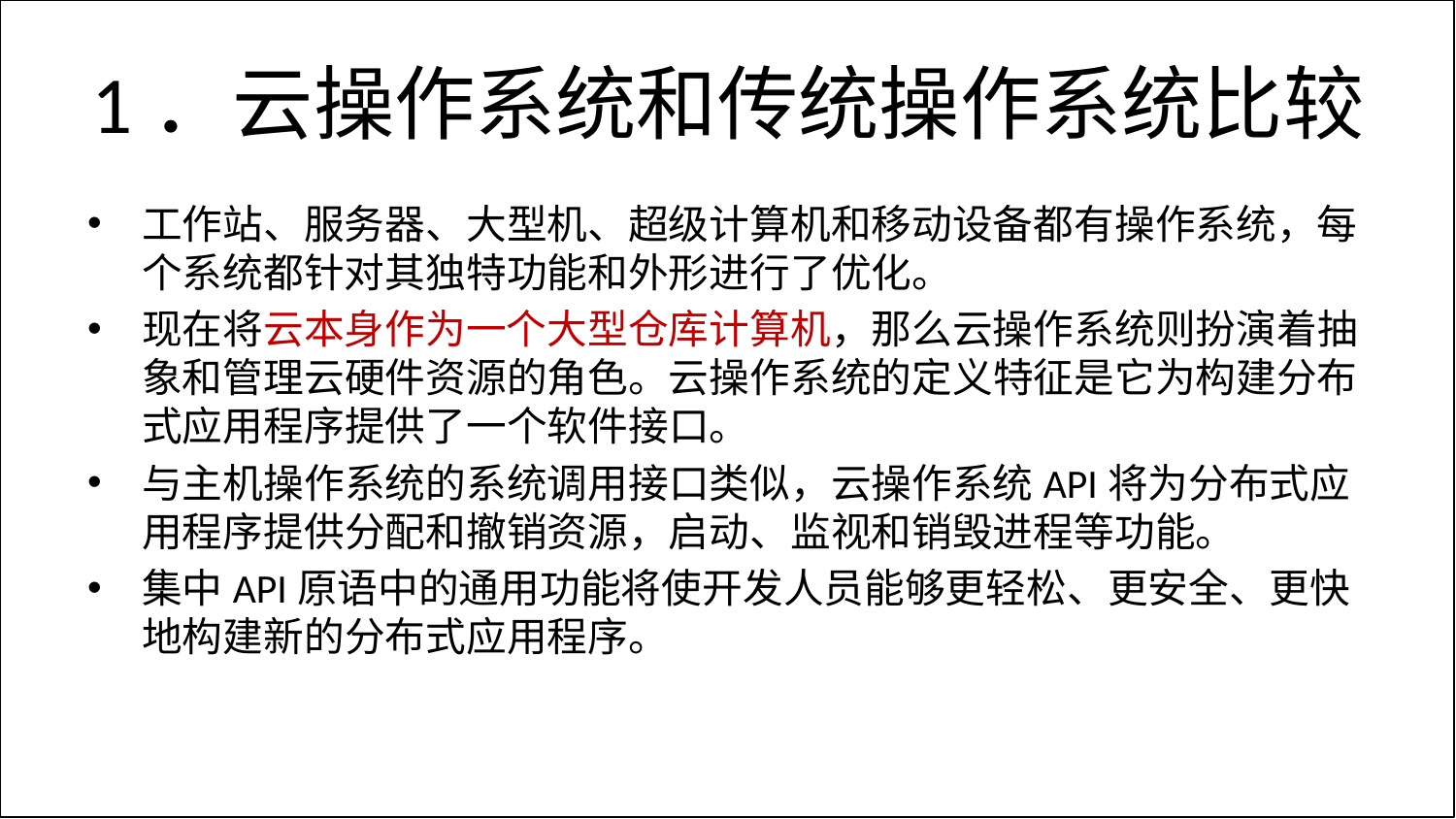

# 1．云操作系统和传统操作系统比较
工作站、服务器、大型机、超级计算机和移动设备都有操作系统，每个系统都针对其独特功能和外形进行了优化。
现在将云本身作为一个大型仓库计算机，那么云操作系统则扮演着抽象和管理云硬件资源的角色。云操作系统的定义特征是它为构建分布式应用程序提供了一个软件接口。
与主机操作系统的系统调用接口类似，云操作系统API将为分布式应用程序提供分配和撤销资源，启动、监视和销毁进程等功能。
集中API原语中的通用功能将使开发人员能够更轻松、更安全、更快地构建新的分布式应用程序。